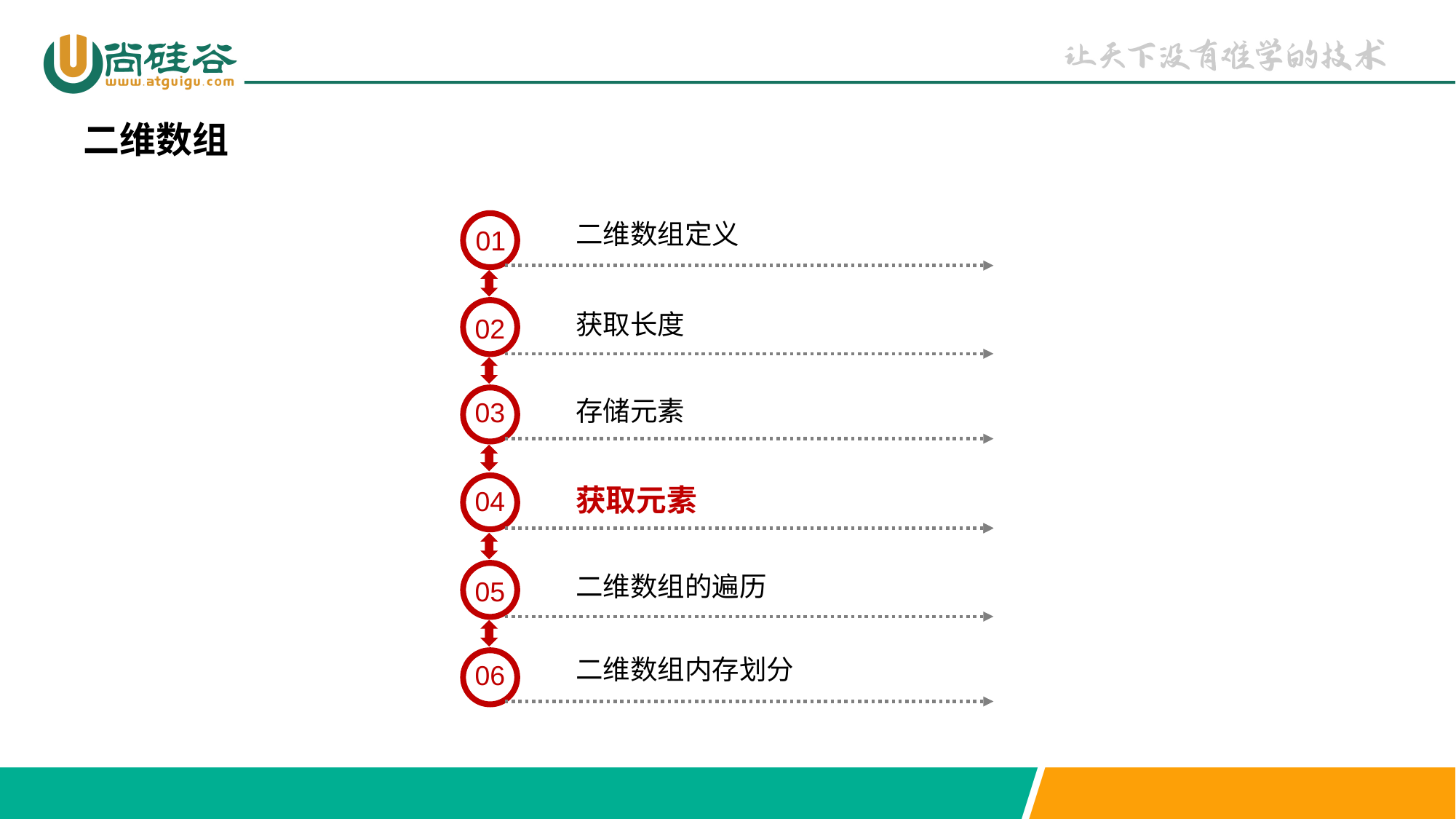

二维数组

二维数组定义
01

获取长度
02

存储元素
03

获取元素
04

二维数组的遍历
05

二维数组内存划分

06